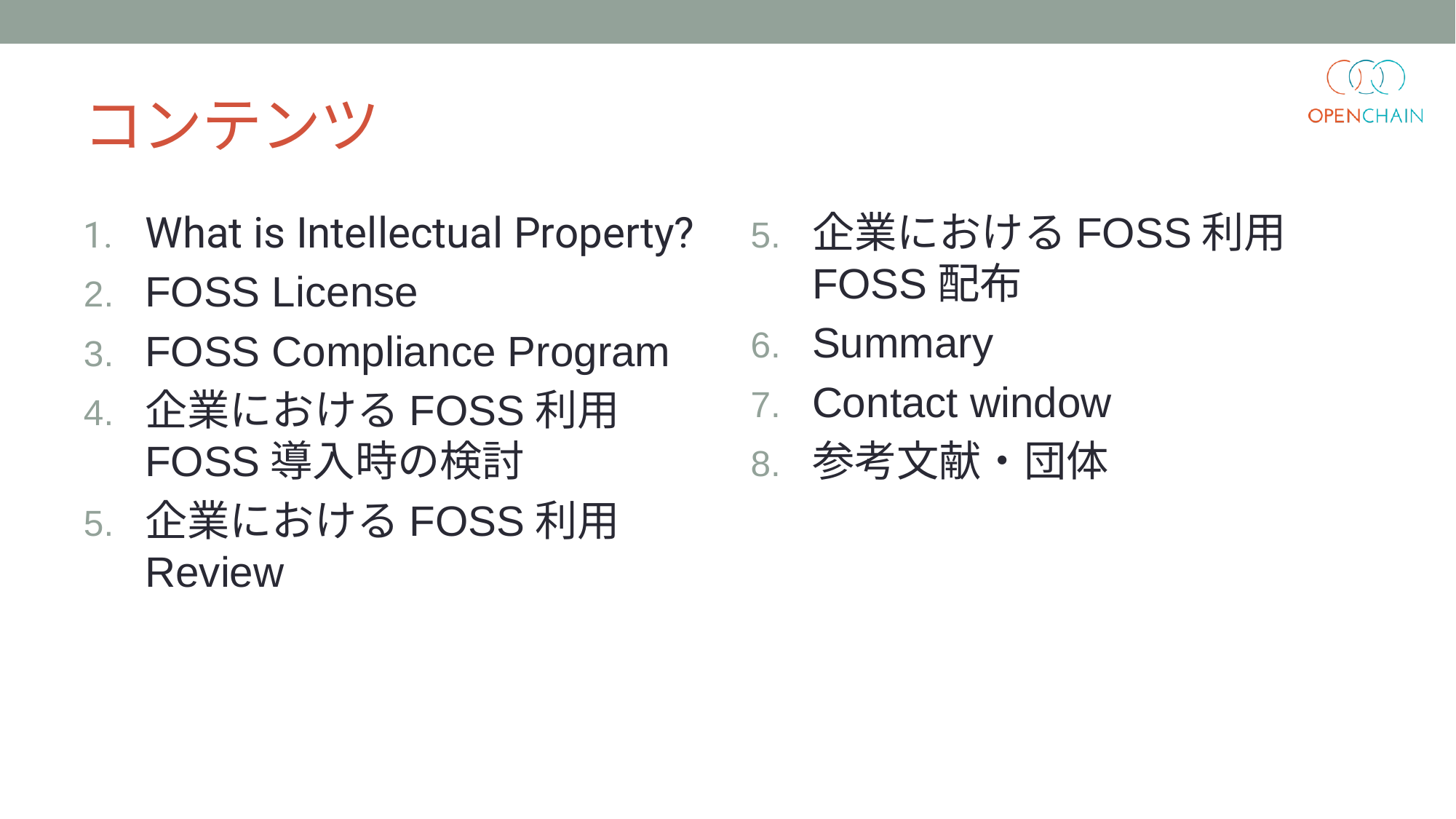

# コンテンツ
What is Intellectual Property?
FOSS License
FOSS Compliance Program
企業におけるFOSS利用
FOSS導入時の検討
企業におけるFOSS利用
Review

企業におけるFOSS利用
FOSS配布
Summary
Contact window
参考文献・団体